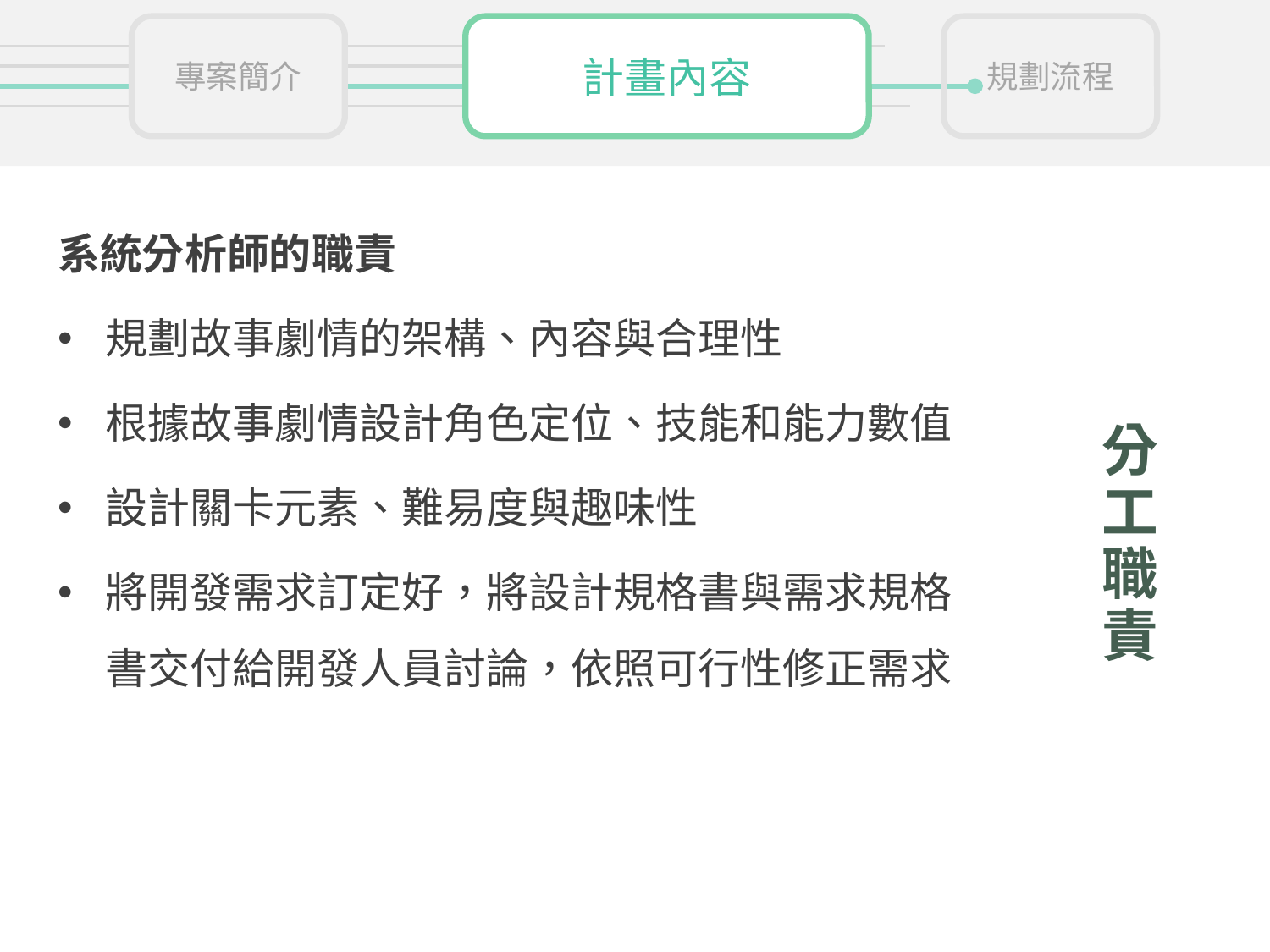

系統分析師的職責
規劃故事劇情的架構、內容與合理性
根據故事劇情設計角色定位、技能和能力數值
設計關卡元素、難易度與趣味性
將開發需求訂定好，將設計規格書與需求規格書交付給開發人員討論，依照可行性修正需求
# 分工職責